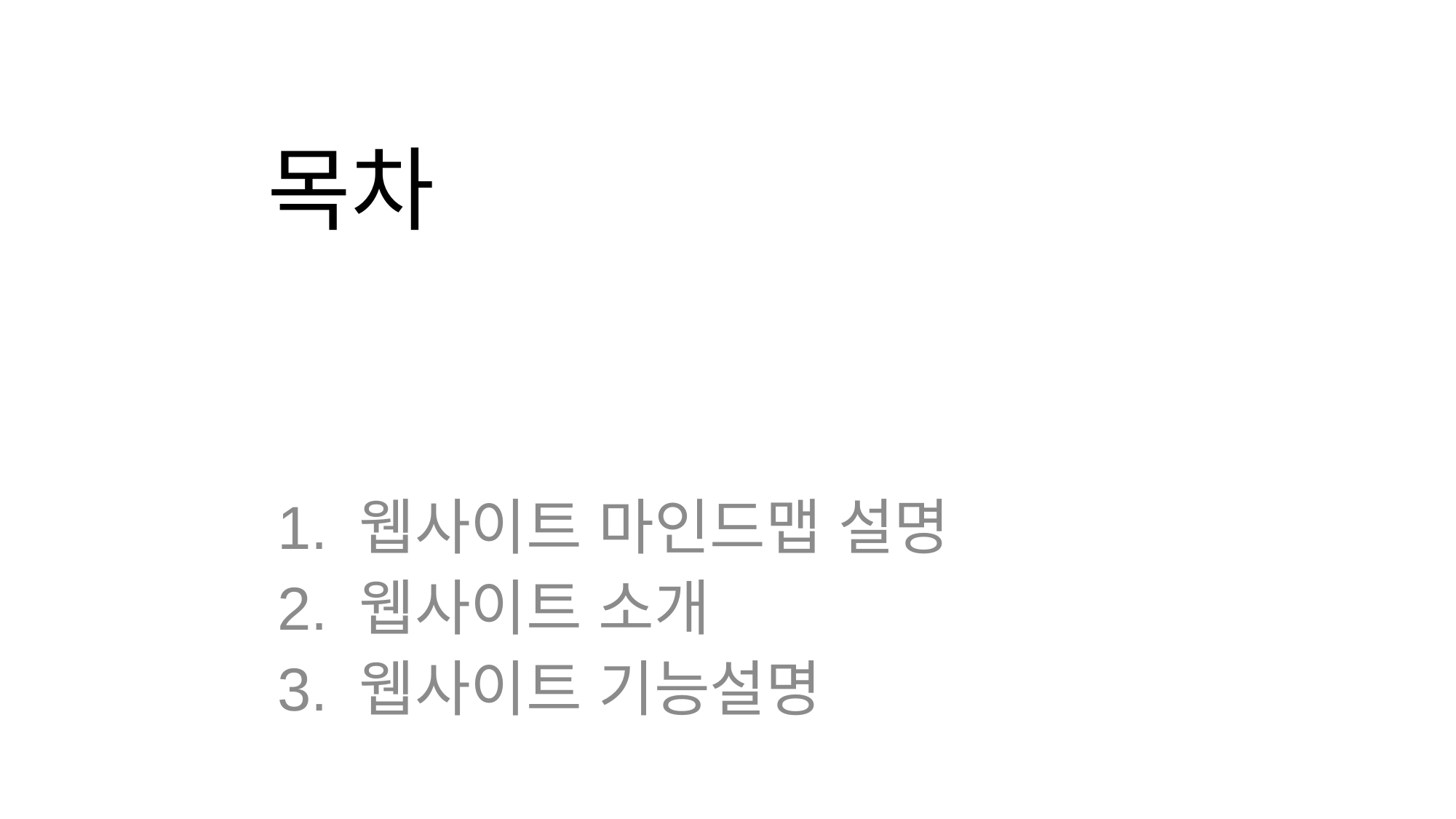

# 목차
1. 웹사이트 마인드맵 설명
2. 웹사이트 소개
3. 웹사이트 기능설명